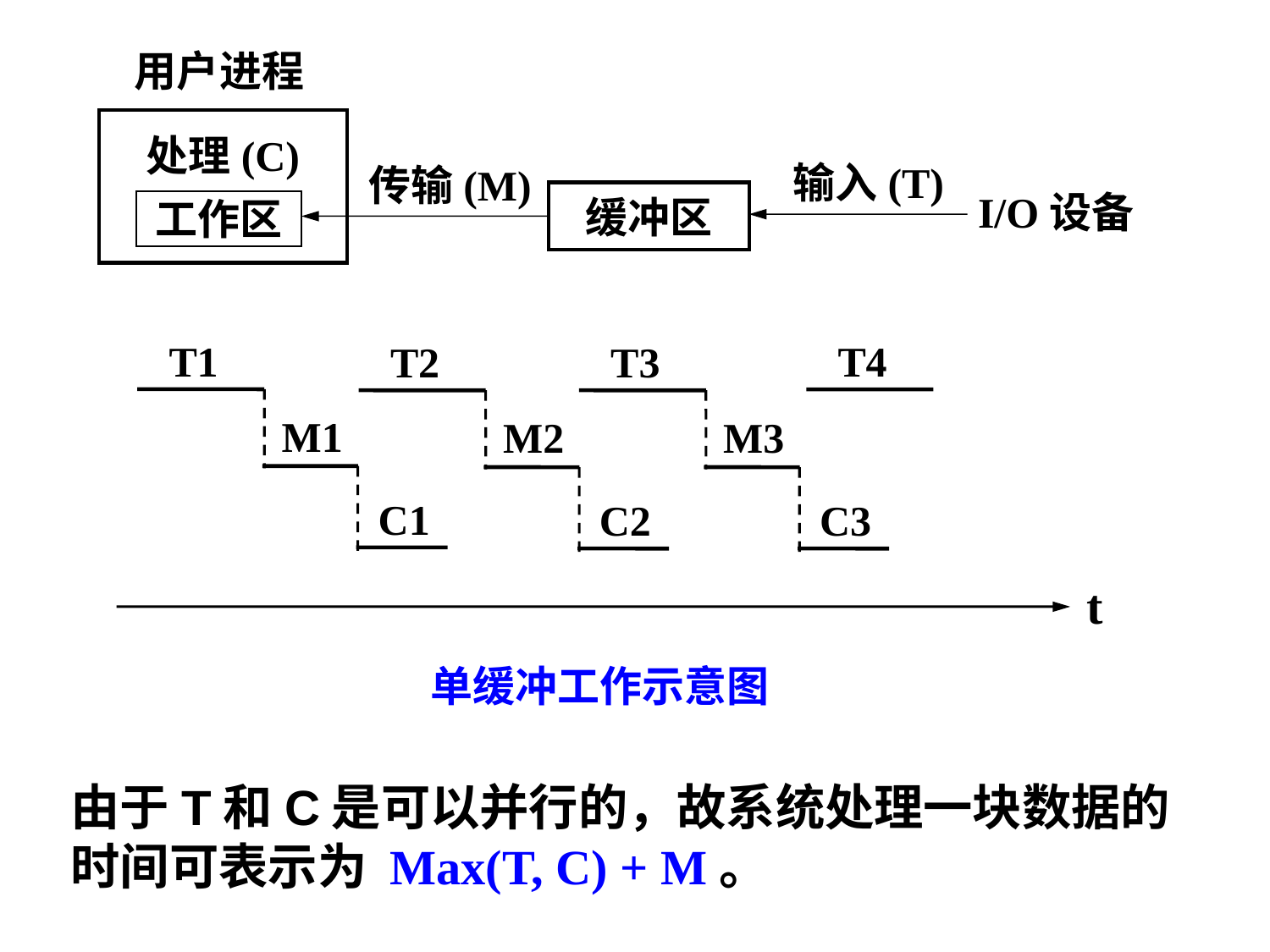

用户进程
处理(C)

输入(T)
传输(M)
缓冲区
I/O设备
工作区

T1
T4
T2
T3

M1
M2
M3

C1
C2
C3

t

单缓冲工作示意图
由于T和C是可以并行的，故系统处理一块数据的时间可表示为 Max(T, C) + M。
78